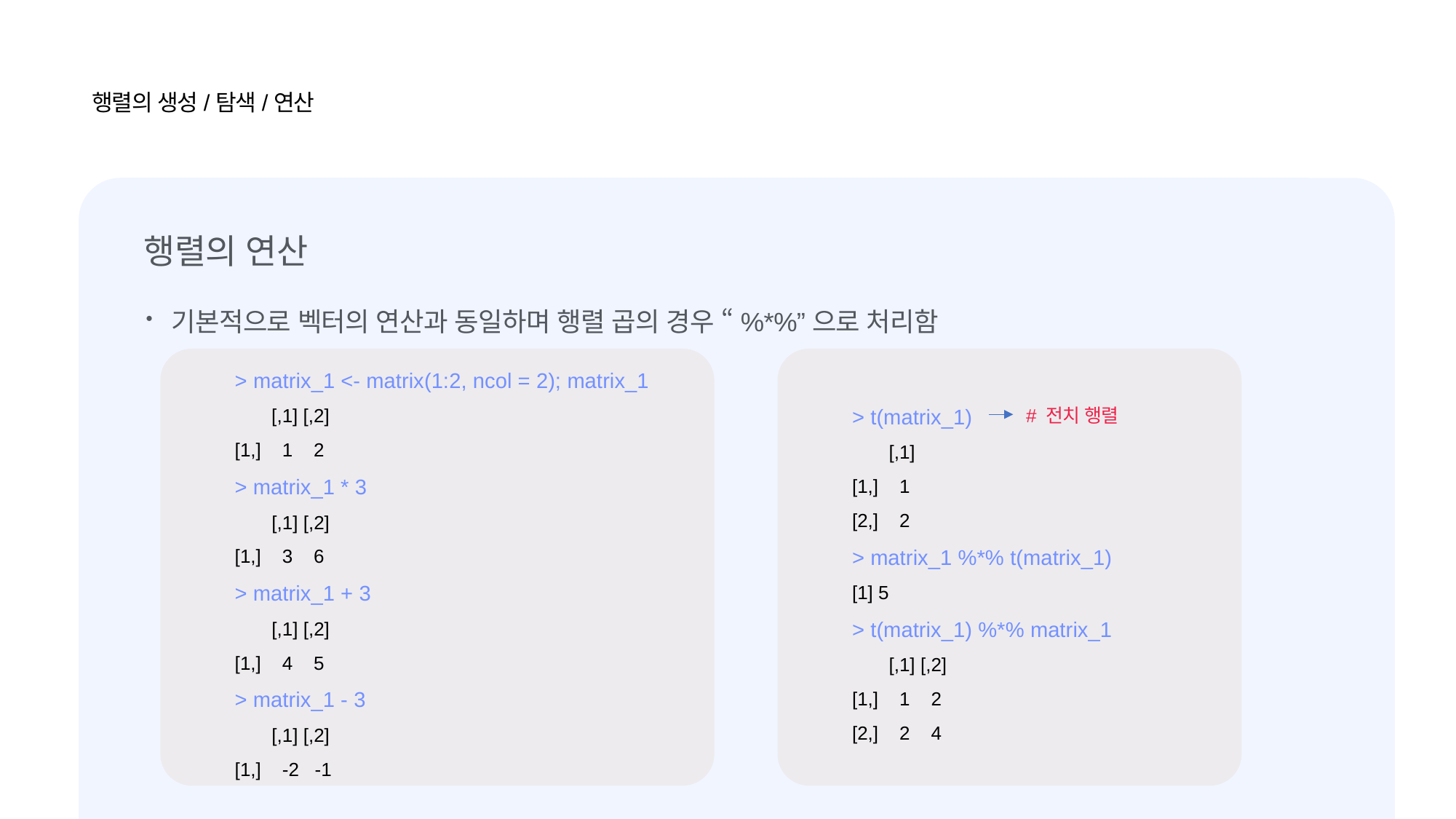

행렬의 생성/탐색/연산

행렬의 연산
기본적으로 벡터의 연산과 동일하며 행렬 곱의 경우 “%*%”으로 처리함
> matrix_1 <- matrix(1:2, ncol = 2); matrix_1
       [,1] [,2]
[1,]    1    2
> matrix_1 * 3
       [,1] [,2]
[1,]    3    6
> matrix_1 + 3
       [,1] [,2]
[1,]    4    5
> matrix_1 - 3
       [,1] [,2]
[1,]    -2   -1
> t(matrix_1)
       [,1]
[1,]    1
[2,]    2
> matrix_1 %*% t(matrix_1)
[1] 5
> t(matrix_1) %*% matrix_1
       [,1] [,2]
[1,]    1    2
[2,]    2    4
# 전치 행렬